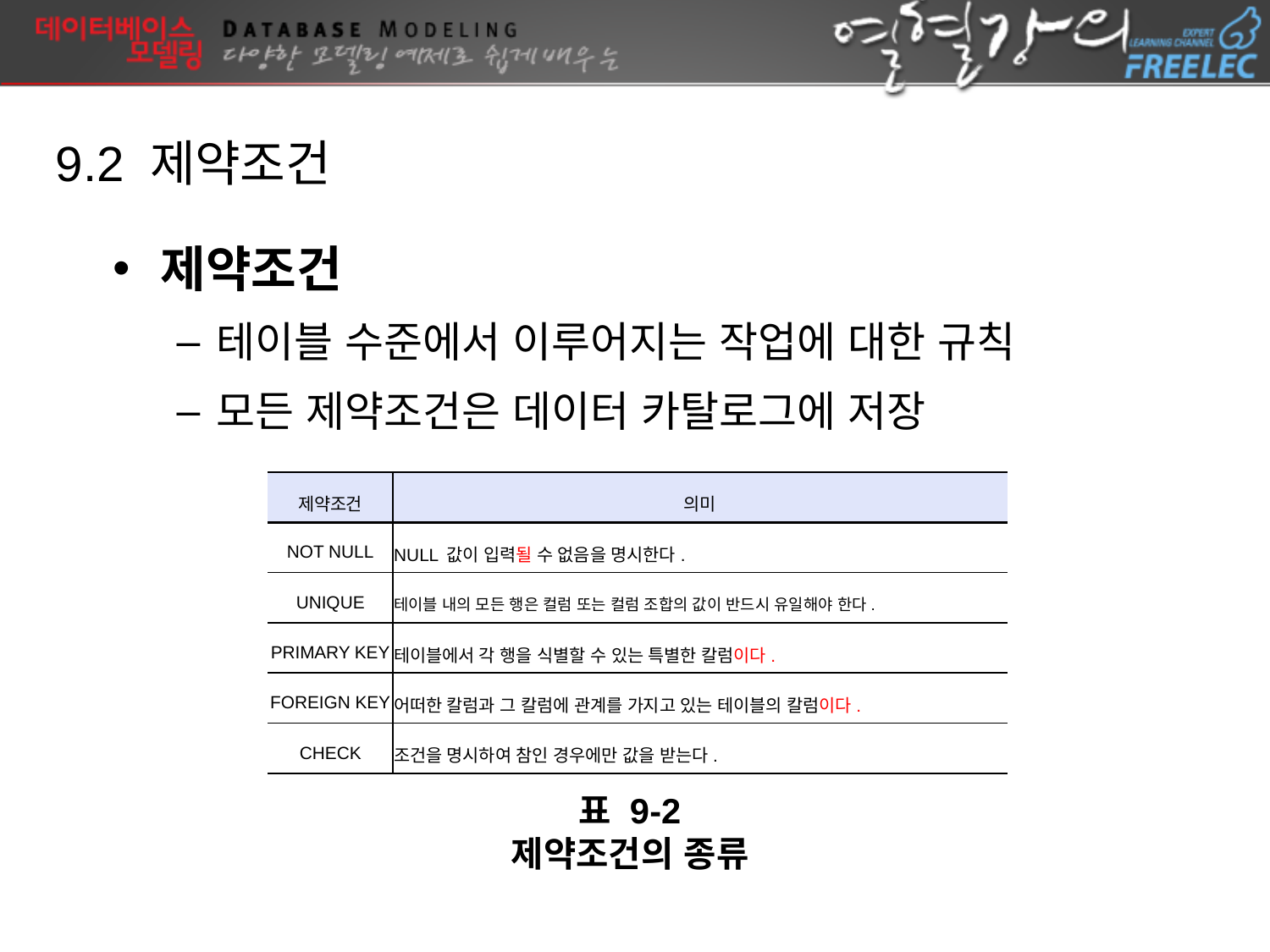

9.2 제약조건
제약조건
테이블 수준에서 이루어지는 작업에 대한 규칙
모든 제약조건은 데이터 카탈로그에 저장
| 제약조건 | 의미 |
| --- | --- |
| NOT NULL | NULL 값이 입력될 수 없음을 명시한다. |
| UNIQUE | 테이블 내의 모든 행은 컬럼 또는 컬럼 조합의 값이 반드시 유일해야 한다. |
| PRIMARY KEY | 테이블에서 각 행을 식별할 수 있는 특별한 칼럼이다. |
| FOREIGN KEY | 어떠한 칼럼과 그 칼럼에 관계를 가지고 있는 테이블의 칼럼이다. |
| CHECK | 조건을 명시하여 참인 경우에만 값을 받는다. |
표 9-2
제약조건의 종류